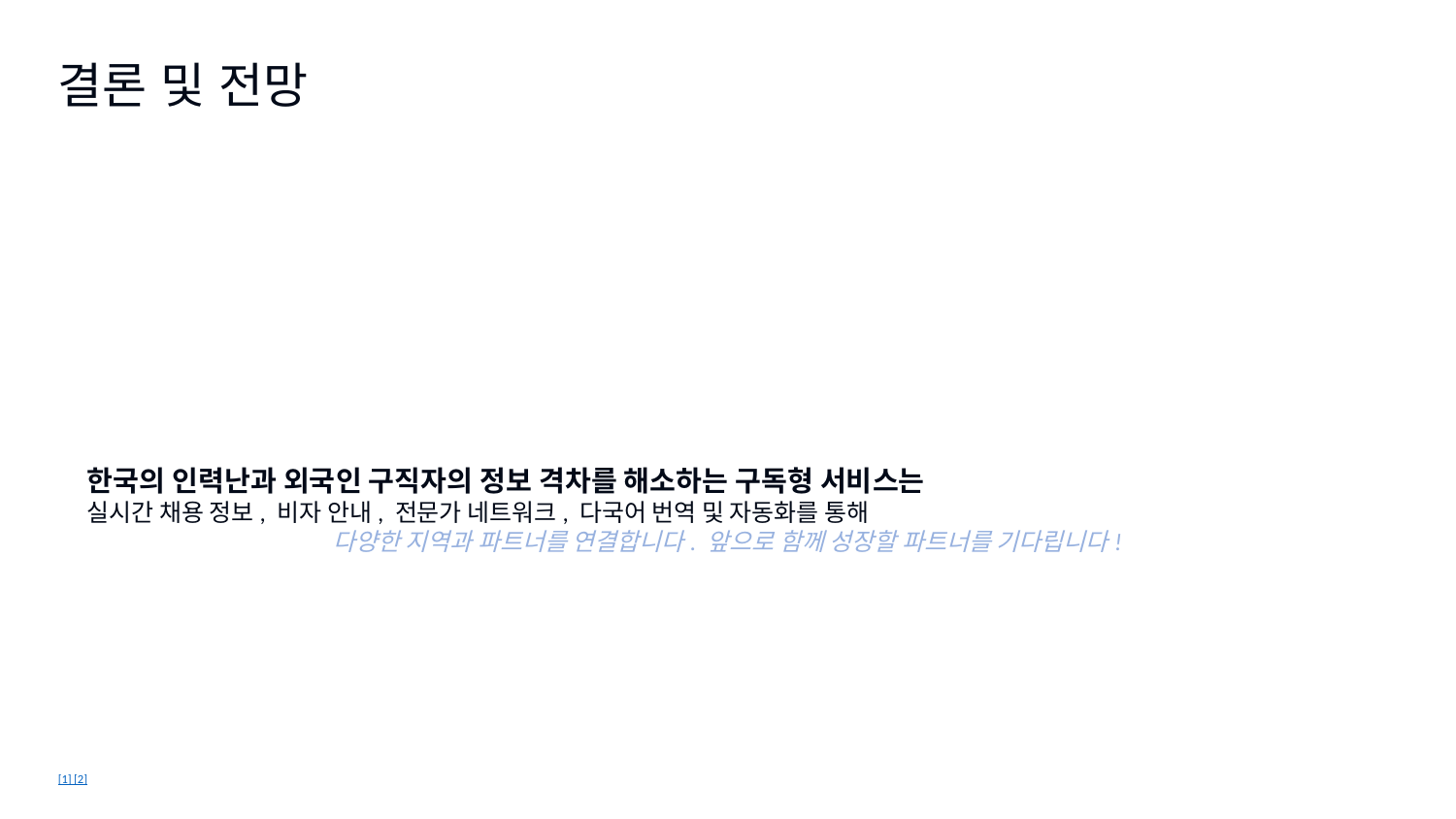

결론 및 전망
한국의 인력난과 외국인 구직자의 정보 격차를 해소하는 구독형 서비스는
실시간 채용 정보, 비자 안내, 전문가 네트워크, 다국어 번역 및 자동화를 통해
다양한 지역과 파트너를 연결합니다. 앞으로 함께 성장할 파트너를 기다립니다!
[1] [2]